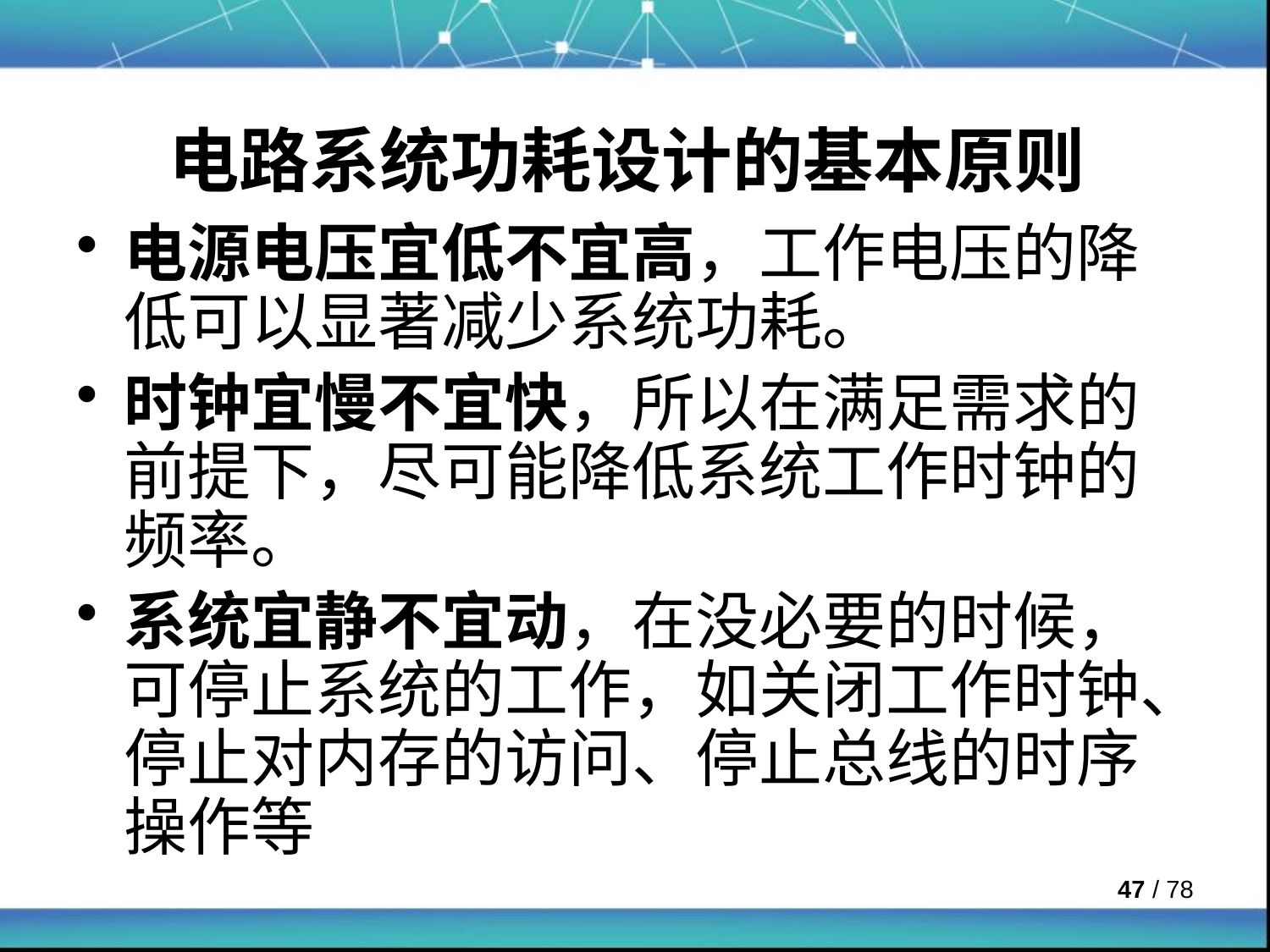

# 电路系统功耗设计的基本原则
电源电压宜低不宜高，工作电压的降低可以显著减少系统功耗。
时钟宜慢不宜快，所以在满足需求的前提下，尽可能降低系统工作时钟的频率。
系统宜静不宜动，在没必要的时候，可停止系统的工作，如关闭工作时钟、停止对内存的访问、停止总线的时序操作等

47 / 78